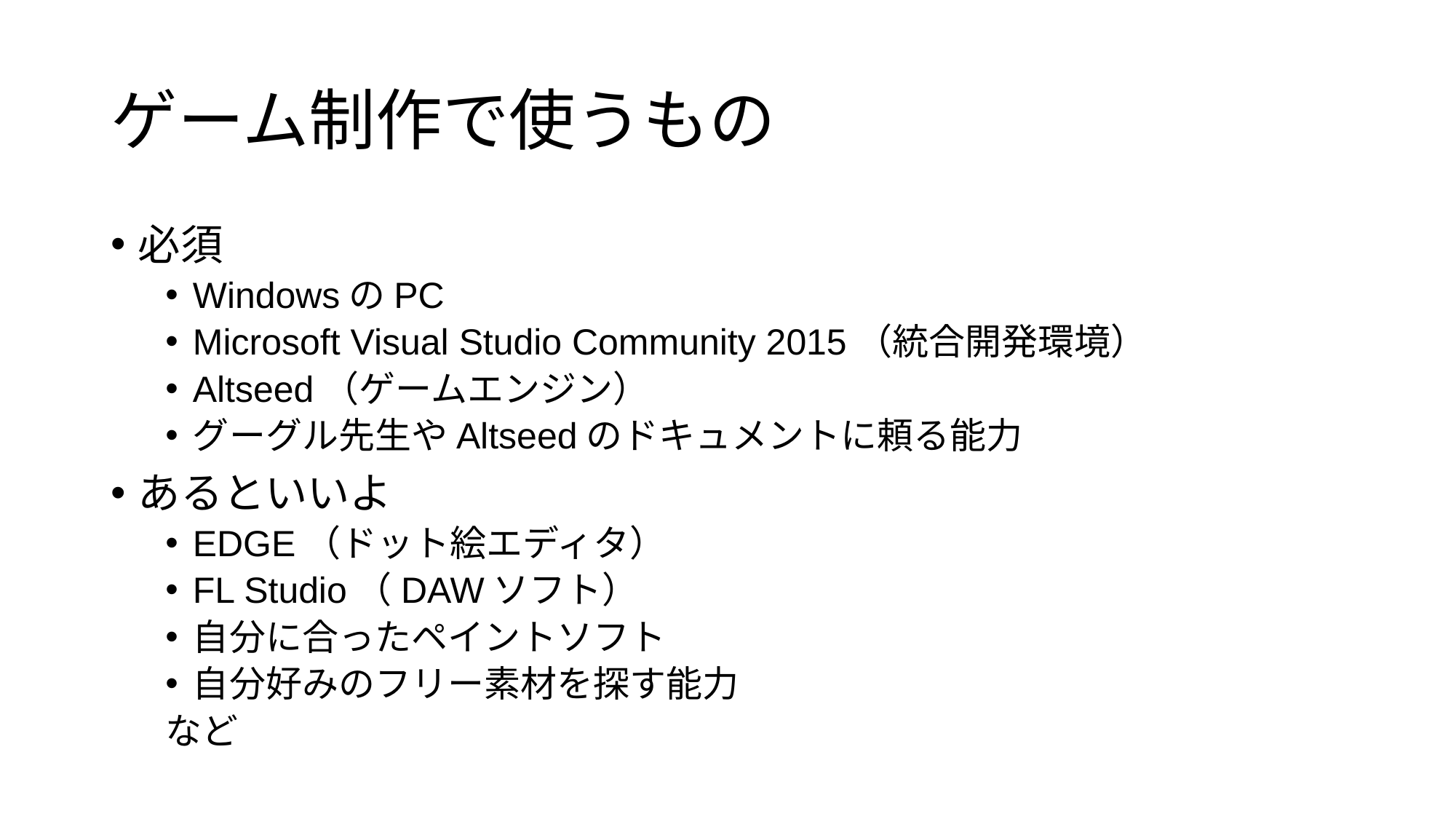

# ゲーム制作で使うもの
必須
WindowsのPC
Microsoft Visual Studio Community 2015（統合開発環境）
Altseed（ゲームエンジン）
グーグル先生やAltseedのドキュメントに頼る能力
あるといいよ
EDGE（ドット絵エディタ）
FL Studio（DAWソフト）
自分に合ったペイントソフト
自分好みのフリー素材を探す能力
など